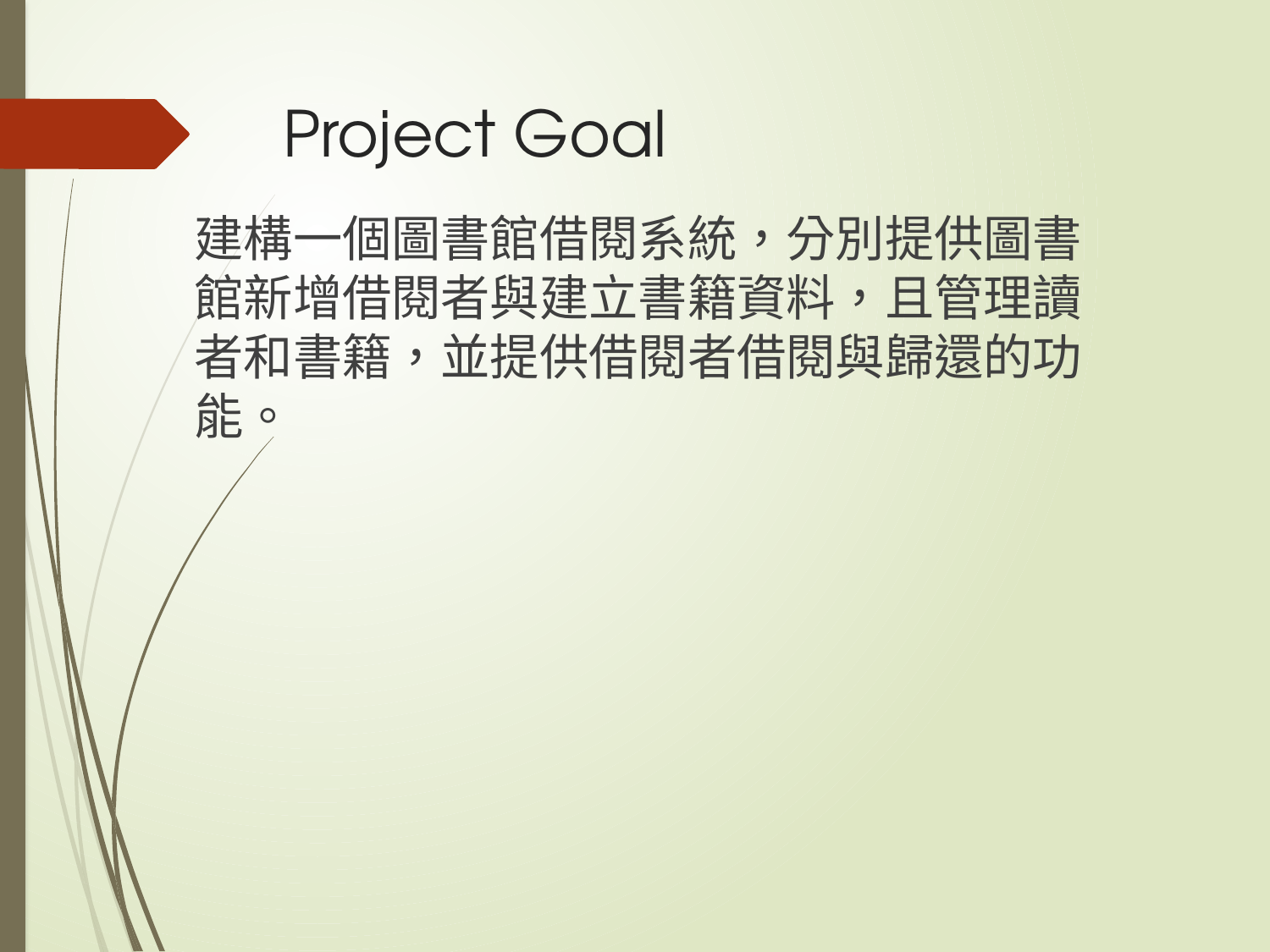

# Project Goal
建構一個圖書館借閱系統，分別提供圖書館新增借閱者與建立書籍資料，且管理讀者和書籍，並提供借閱者借閱與歸還的功能。